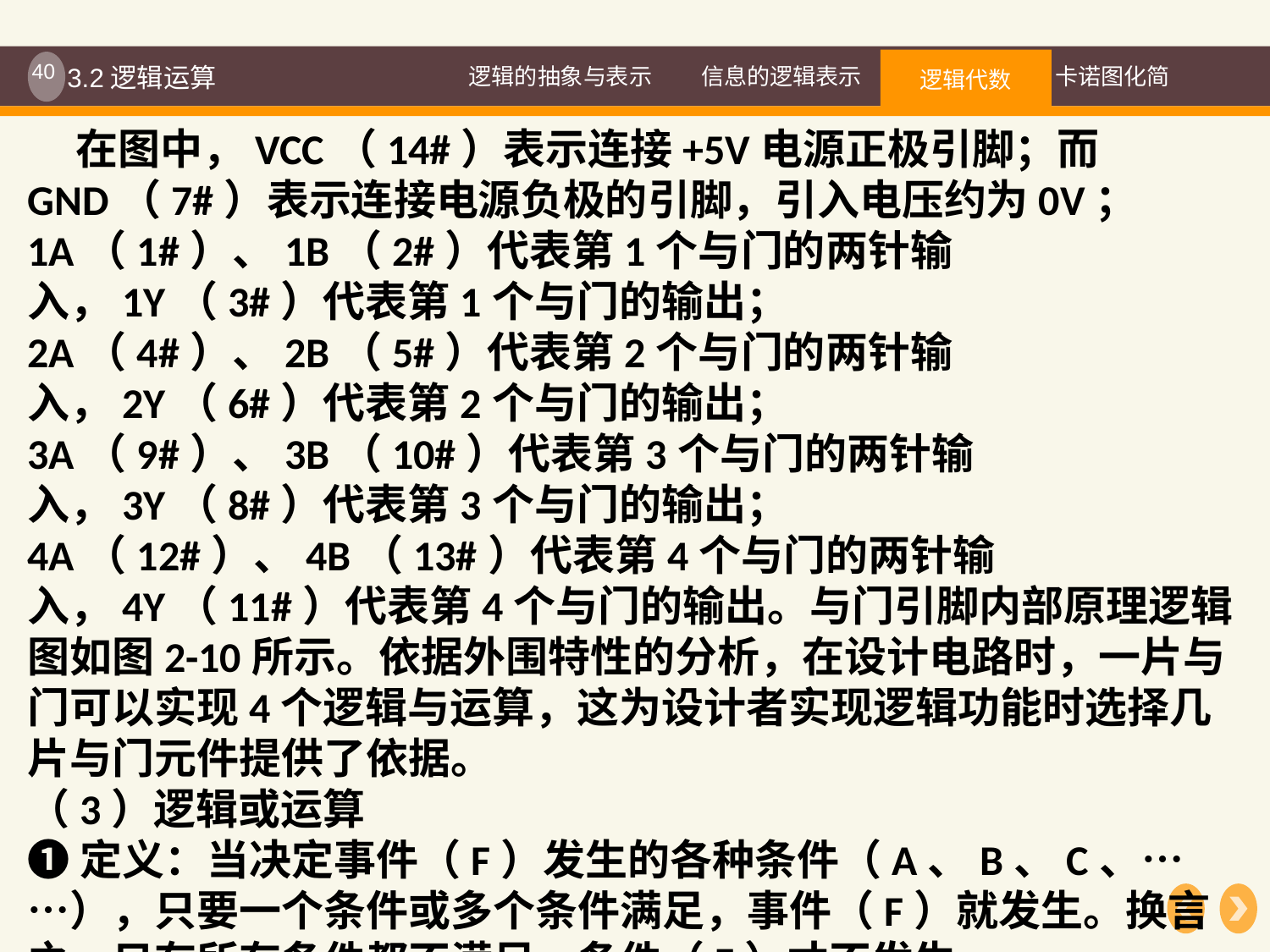

3.2逻辑运算
    在图中，VCC（14#）表示连接+5V电源正极引脚；而GND（7#）表示连接电源负极的引脚，引入电压约为0V； 1A（1#）、1B（2#）代表第1个与门的两针输入，1Y（3#）代表第1个与门的输出；2A（4#）、2B（5#）代表第2个与门的两针输入，2Y（6#）代表第2个与门的输出；3A（9#）、3B（10#）代表第3个与门的两针输入，3Y（8#）代表第3个与门的输出；4A（12#）、4B（13#）代表第4个与门的两针输入，4Y（11#）代表第4个与门的输出。与门引脚内部原理逻辑图如图2-10所示。依据外围特性的分析，在设计电路时，一片与门可以实现4个逻辑与运算，这为设计者实现逻辑功能时选择几片与门元件提供了依据。
（3）逻辑或运算
❶定义：当决定事件（F）发生的各种条件（A、B、C、……），只要一个条件或多个条件满足，事件（F）就发生。换言之，只有所有条件都不满足，条件（F）才不发生。
❷逻辑表达式：F=A+B+C+……
+为或运算符，不能省略，A、B、C为输入变量，F为输出变量。